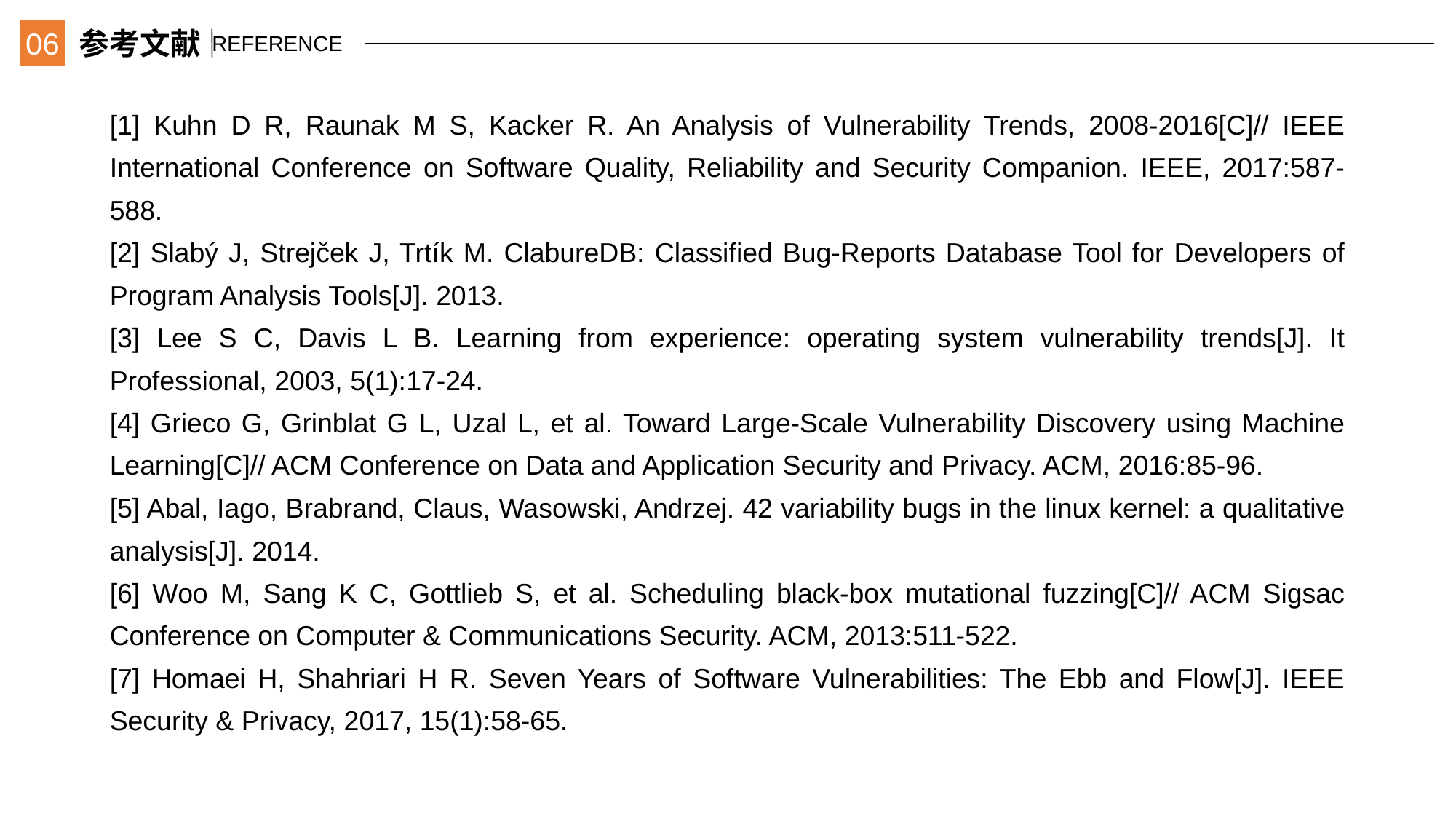

06
参考文献

REFERENCE
[1] Kuhn D R, Raunak M S, Kacker R. An Analysis of Vulnerability Trends, 2008-2016[C]// IEEE International Conference on Software Quality, Reliability and Security Companion. IEEE, 2017:587-588.
[2] Slabý J, Strejček J, Trtík M. ClabureDB: Classified Bug-Reports Database Tool for Developers of Program Analysis Tools[J]. 2013.
[3] Lee S C, Davis L B. Learning from experience: operating system vulnerability trends[J]. It Professional, 2003, 5(1):17-24.
[4] Grieco G, Grinblat G L, Uzal L, et al. Toward Large-Scale Vulnerability Discovery using Machine Learning[C]// ACM Conference on Data and Application Security and Privacy. ACM, 2016:85-96.
[5] Abal, Iago, Brabrand, Claus, Wasowski, Andrzej. 42 variability bugs in the linux kernel: a qualitative analysis[J]. 2014.
[6] Woo M, Sang K C, Gottlieb S, et al. Scheduling black-box mutational fuzzing[C]// ACM Sigsac Conference on Computer & Communications Security. ACM, 2013:511-522.
[7] Homaei H, Shahriari H R. Seven Years of Software Vulnerabilities: The Ebb and Flow[J]. IEEE Security & Privacy, 2017, 15(1):58-65.